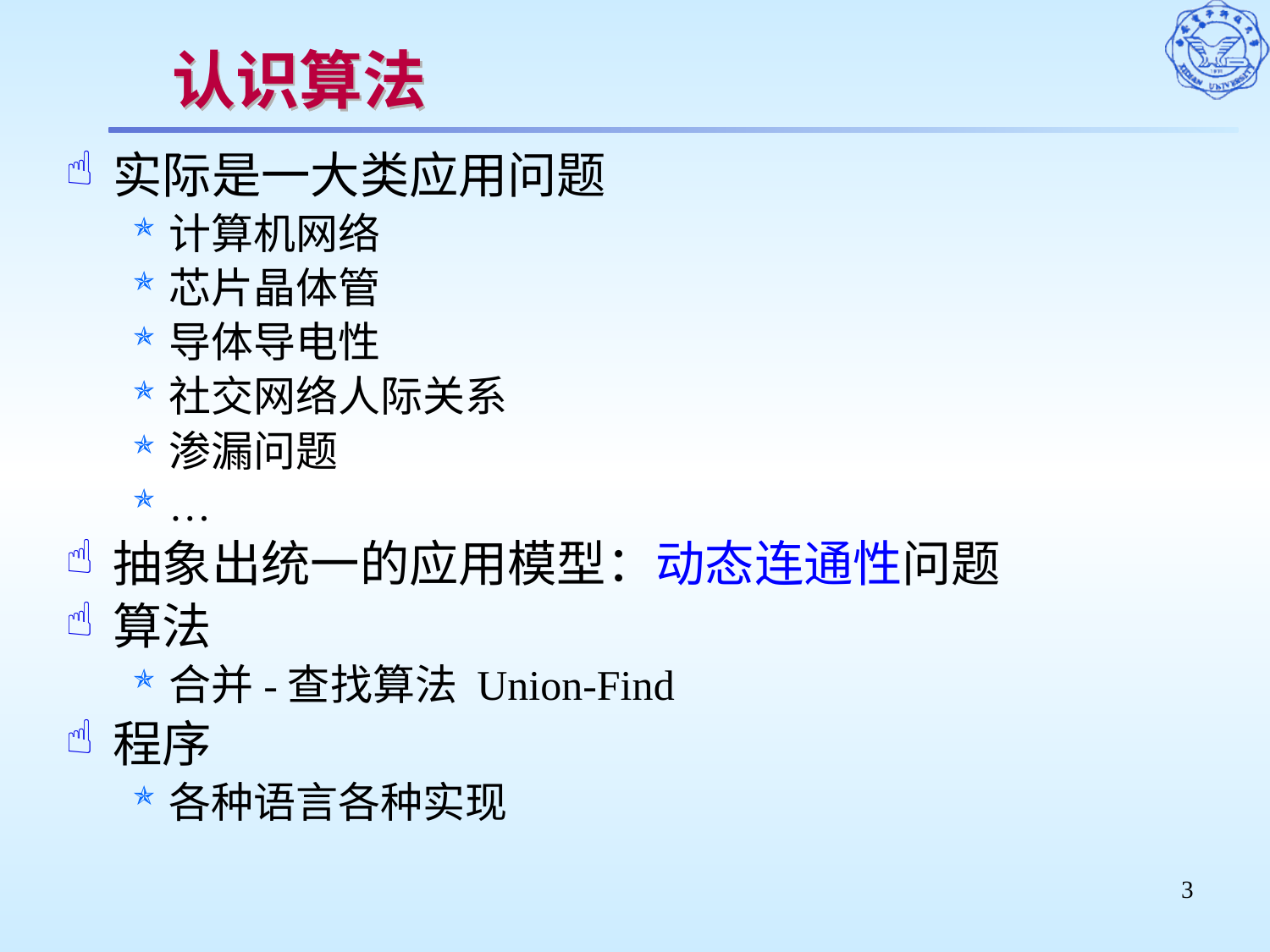

# 认识算法
实际是一大类应用问题
计算机网络
芯片晶体管
导体导电性
社交网络人际关系
渗漏问题
…
抽象出统一的应用模型：动态连通性问题
算法
合并-查找算法 Union-Find
程序
各种语言各种实现
3